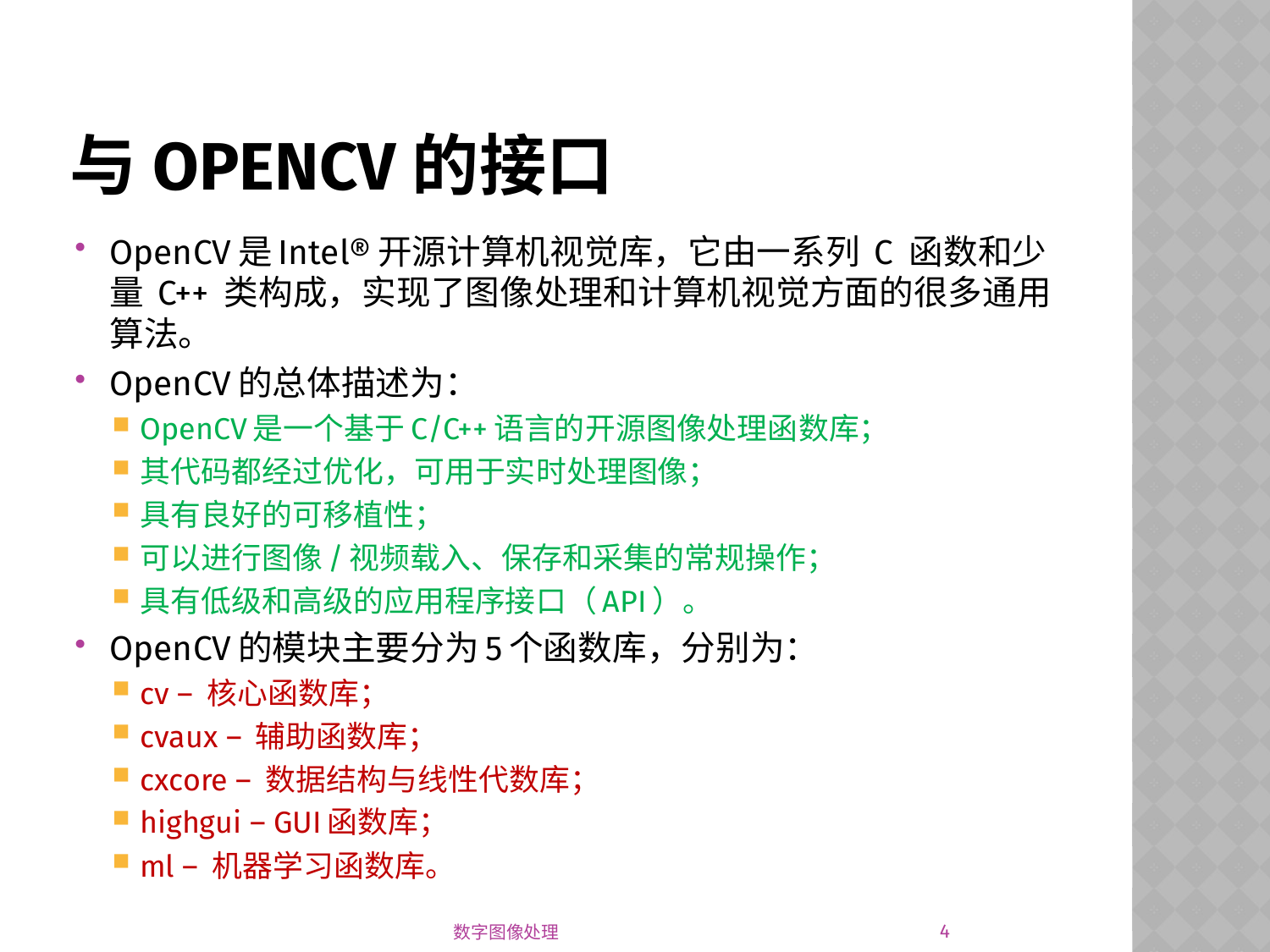

# 与OpenCV的接口
OpenCV是Intel®开源计算机视觉库，它由一系列 C 函数和少量 C++ 类构成，实现了图像处理和计算机视觉方面的很多通用算法。
OpenCV的总体描述为：
OpenCV是一个基于C/C++语言的开源图像处理函数库；
其代码都经过优化，可用于实时处理图像；
具有良好的可移植性；
可以进行图像/视频载入、保存和采集的常规操作；
具有低级和高级的应用程序接口（API）。
OpenCV的模块主要分为5个函数库，分别为：
cv – 核心函数库；
cvaux – 辅助函数库；
cxcore – 数据结构与线性代数库；
highgui – GUI函数库；
ml – 机器学习函数库。
4
数字图像处理